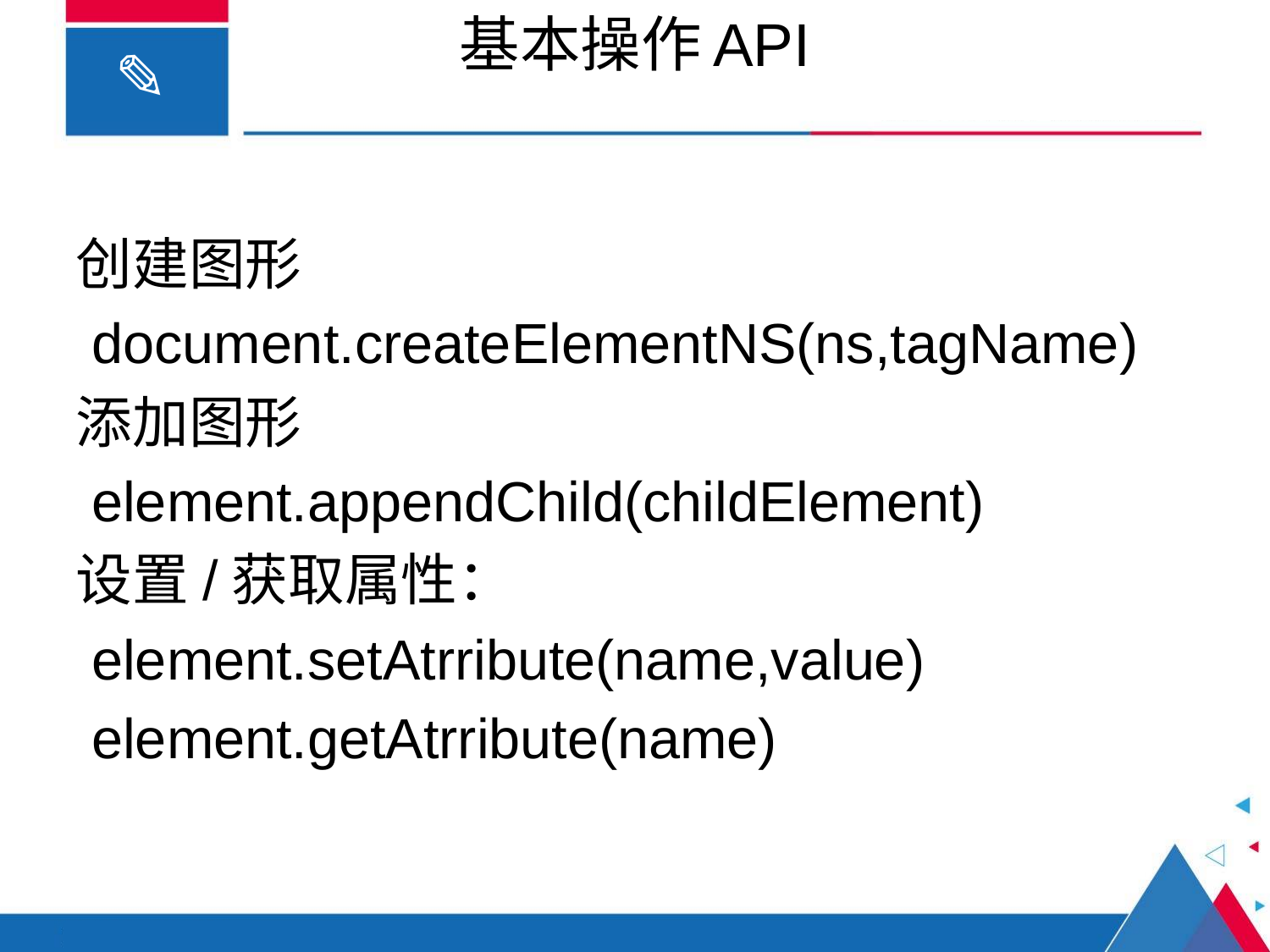

# 基本操作API
创建图形
 document.createElementNS(ns,tagName)
添加图形
 element.appendChild(childElement)
设置/获取属性：
 element.setAtrribute(name,value)
 element.getAtrribute(name)